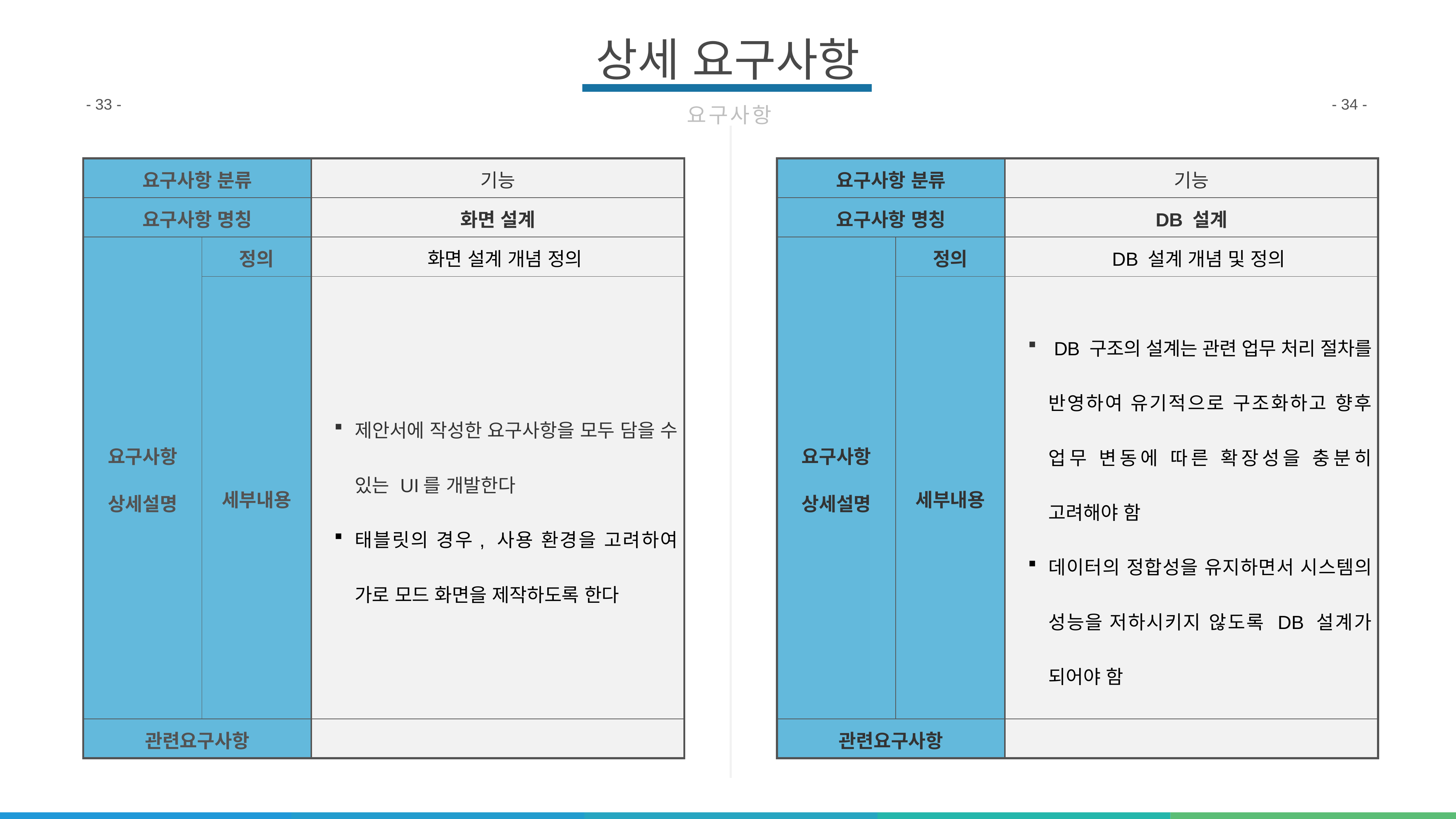

상세 요구사항

요구사항
- 33 -
- 34 -
| 요구사항 분류 |  | 기능 |
| --- | --- | --- |
| 요구사항 명칭 |  | 화면 설계 |
| 요구사항 상세설명 | 정의 | 화면 설계 개념 정의 |
|  | 세부내용 | 제안서에 작성한 요구사항을 모두 담을 수 있는 UI를 개발한다 태블릿의 경우, 사용 환경을 고려하여 가로 모드 화면을 제작하도록 한다 |
| 관련요구사항 |  |  |
| 요구사항 분류 |  | 기능 |
| --- | --- | --- |
| 요구사항 명칭 |  | DB 설계 |
| 요구사항 상세설명 | 정의 | DB 설계 개념 및 정의 |
|  | 세부내용 | DB 구조의 설계는 관련 업무 처리 절차를 반영하여 유기적으로 구조화하고 향후 업무 변동에 따른 확장성을 충분히 고려해야 함 데이터의 정합성을 유지하면서 시스템의 성능을 저하시키지 않도록 DB 설계가 되어야 함 |
| 관련요구사항 |  |  |